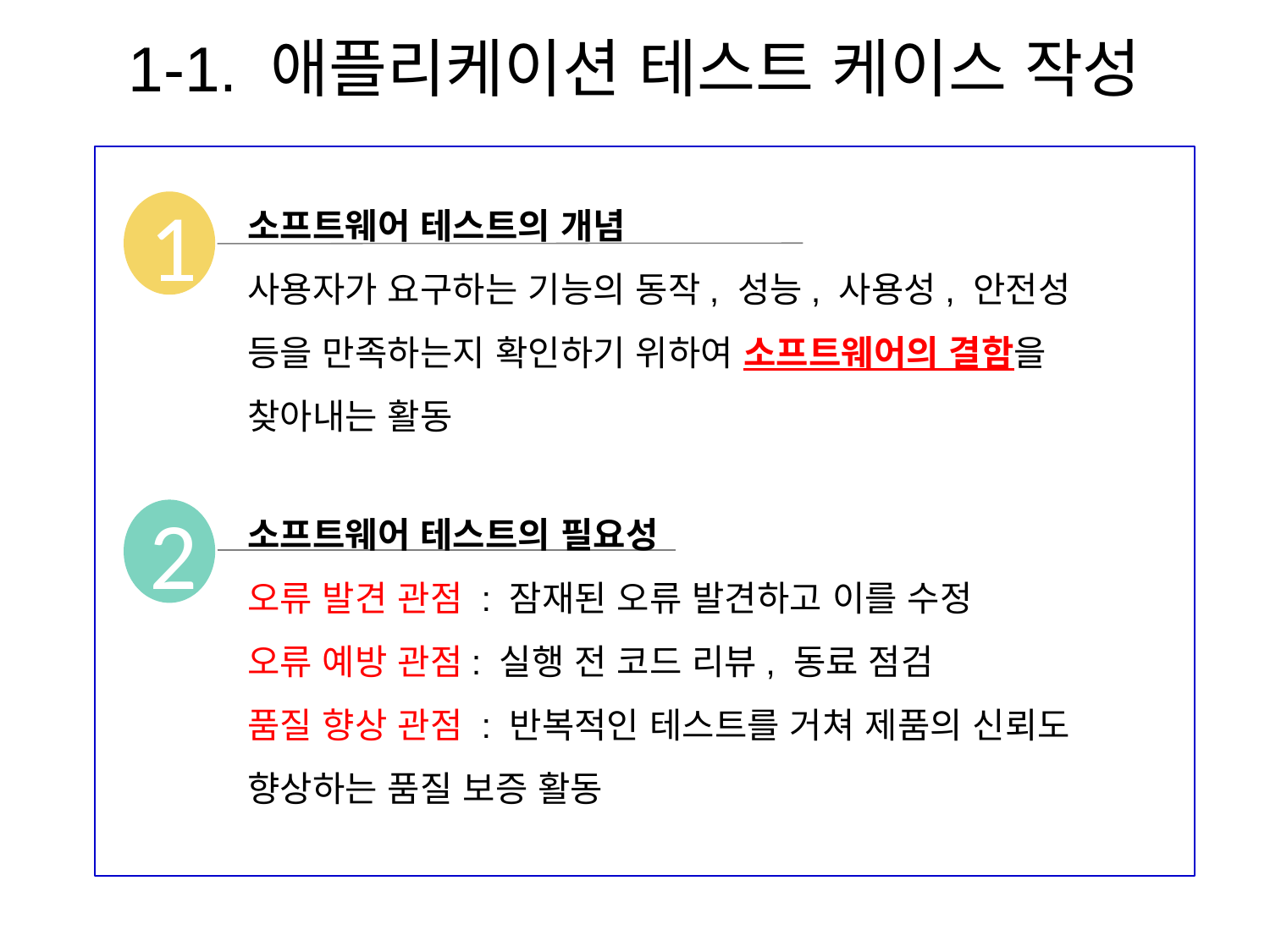

# 1-1. 애플리케이션 테스트 케이스 작성

소프트웨어 테스트의 개념
사용자가 요구하는 기능의 동작, 성능, 사용성, 안전성 등을 만족하는지 확인하기 위하여 소프트웨어의 결함을 찾아내는 활동
1
2
소프트웨어 테스트의 필요성
오류 발견 관점 : 잠재된 오류 발견하고 이를 수정
오류 예방 관점: 실행 전 코드 리뷰, 동료 점검
품질 향상 관점 : 반복적인 테스트를 거쳐 제품의 신뢰도 향상하는 품질 보증 활동